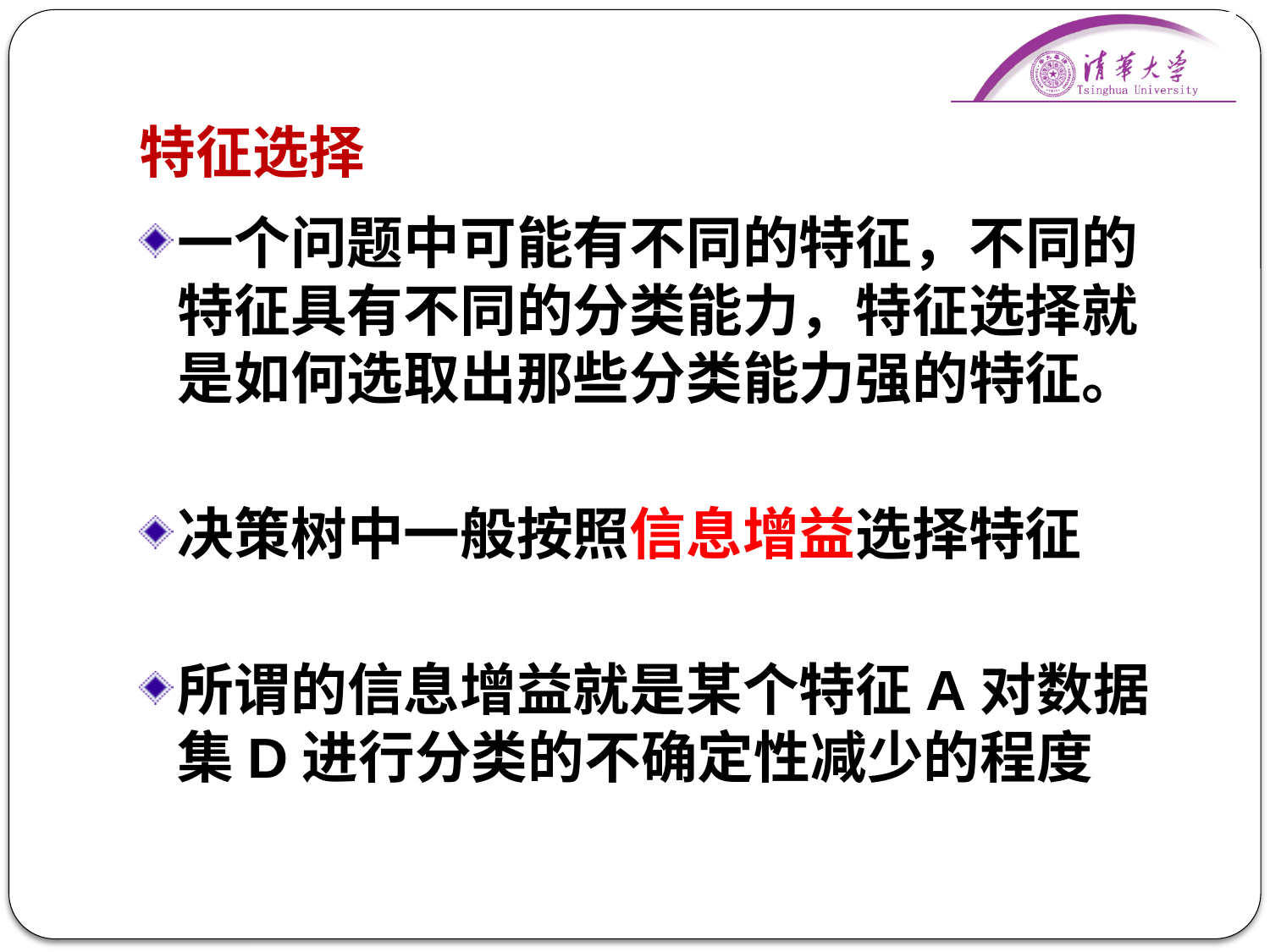

# 特征选择
一个问题中可能有不同的特征，不同的特征具有不同的分类能力，特征选择就是如何选取出那些分类能力强的特征。

决策树中一般按照信息增益选择特征

所谓的信息增益就是某个特征A对数据集D进行分类的不确定性减少的程度

100